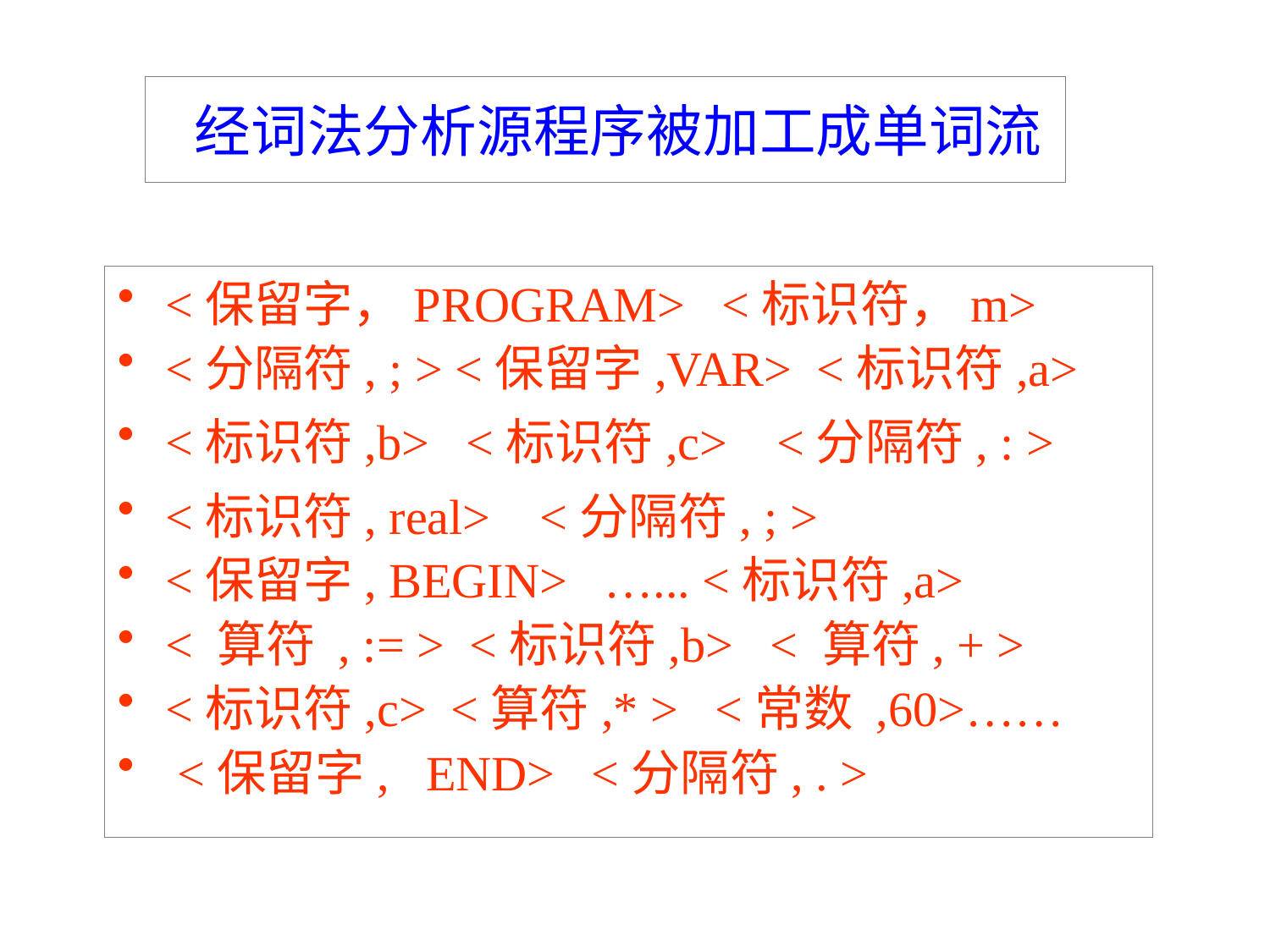

# 经词法分析源程序被加工成单词流
<保留字，PROGRAM>   <标识符，m>
<分隔符, ; > <保留字,VAR>  <标识符,a>
<标识符,b>   <标识符,c>    <分隔符, : >
<标识符, real>    <分隔符, ; >
<保留字, BEGIN>   …... <标识符,a>
< 算符 , := >  <标识符,b>   < 算符, + >
<标识符,c>  <算符,* >   <常数 ,60>……
 <保留字,   END>   <分隔符, . >